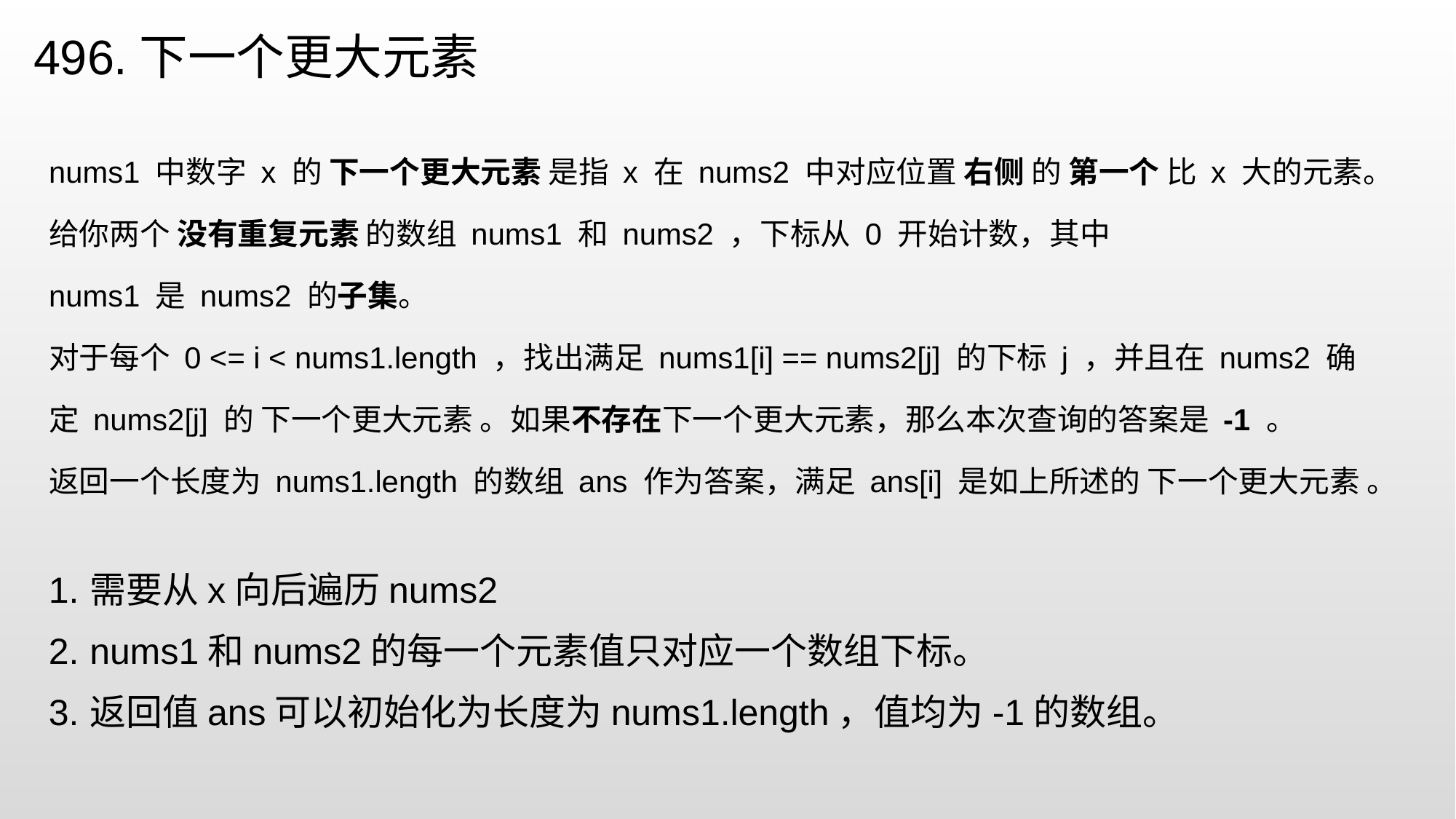

496.下一个更大元素
nums1 中数字 x 的 下一个更大元素 是指 x 在 nums2 中对应位置 右侧 的 第一个 比 x 大的元素。
给你两个 没有重复元素 的数组 nums1 和 nums2 ，下标从 0 开始计数，其中nums1 是 nums2 的子集。
对于每个 0 <= i < nums1.length ，找出满足 nums1[i] == nums2[j] 的下标 j ，并且在 nums2 确定 nums2[j] 的 下一个更大元素 。如果不存在下一个更大元素，那么本次查询的答案是 -1 。
返回一个长度为 nums1.length 的数组 ans 作为答案，满足 ans[i] 是如上所述的 下一个更大元素 。

需要从x向后遍历nums2
nums1和nums2的每一个元素值只对应一个数组下标。
返回值ans可以初始化为长度为nums1.length，值均为-1的数组。